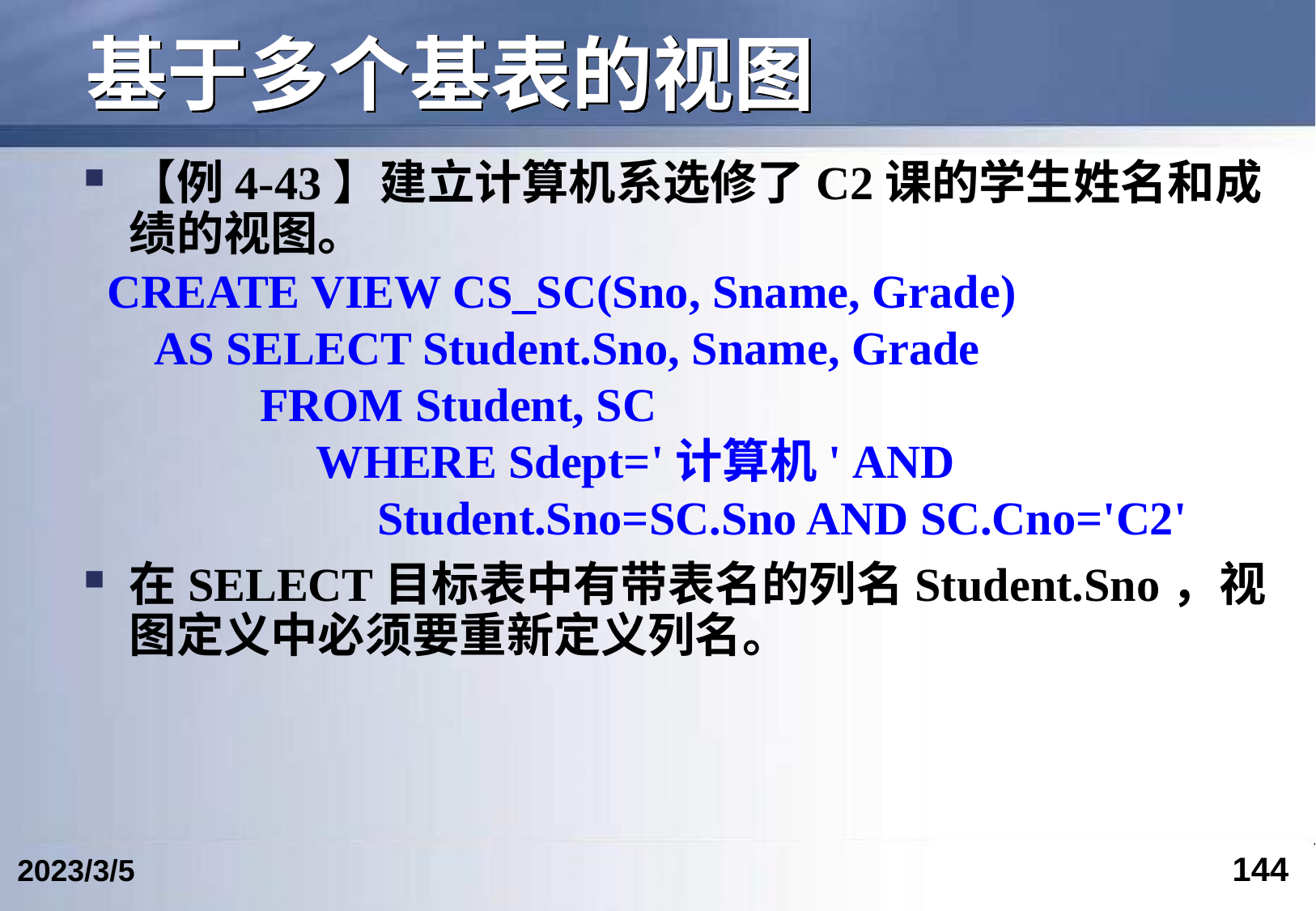

# 基于多个基表的视图
【例4-43】建立计算机系选修了C2课的学生姓名和成绩的视图。
  CREATE VIEW CS_SC(Sno, Sname, Grade)
      AS SELECT Student.Sno, Sname, Grade
               FROM Student, SC
                WHERE Sdept='计算机' AND
                         Student.Sno=SC.Sno AND SC.Cno='C2'
在SELECT目标表中有带表名的列名Student.Sno，视图定义中必须要重新定义列名。
144
2023/3/5